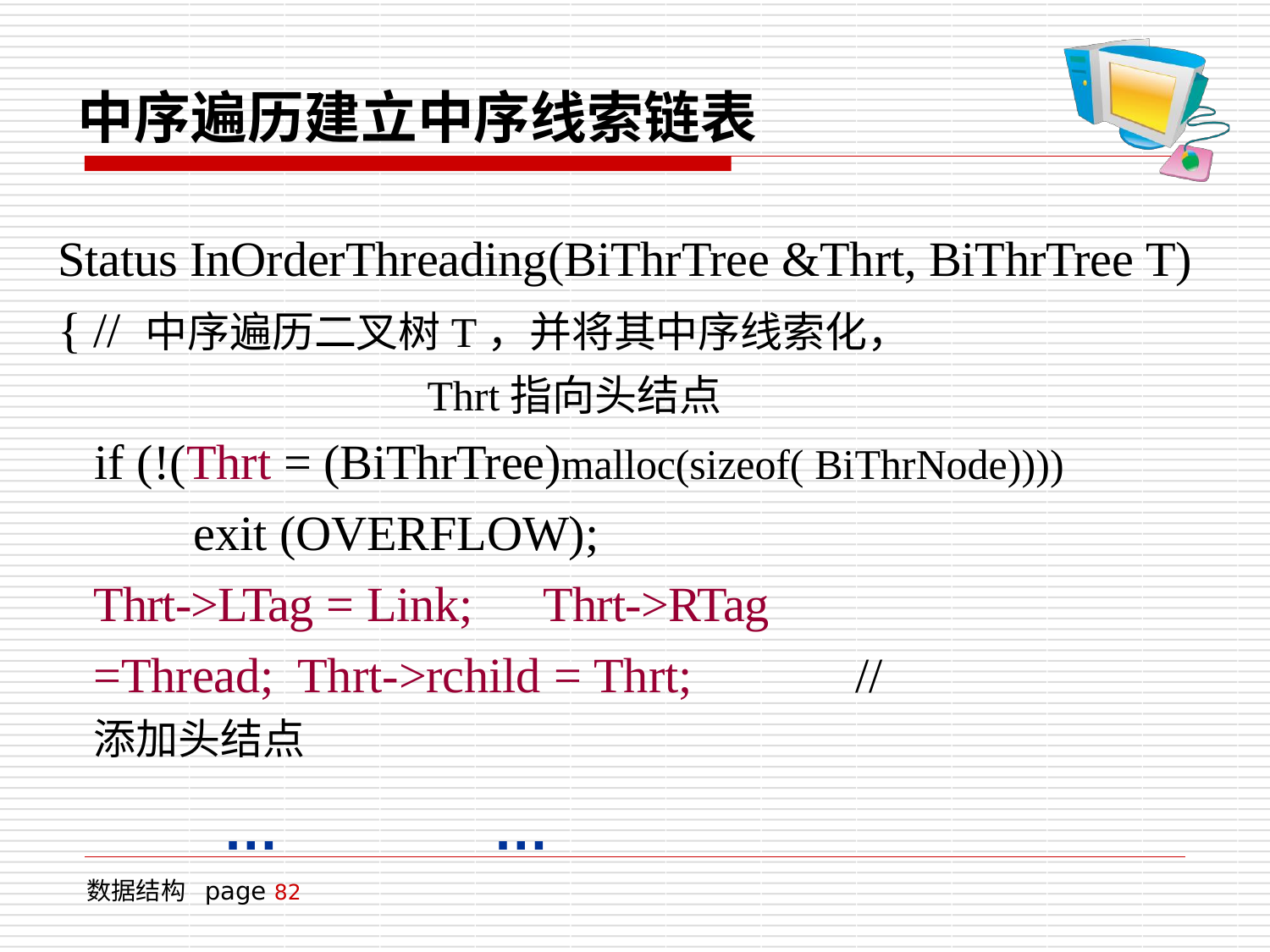

# 中序遍历建立中序线索链表

Status InOrderThreading(BiThrTree &Thrt, BiThrTree T)
{ // 中序遍历二叉树T，并将其中序线索化，
Thrt指向头结点
if (!(Thrt = (BiThrTree)malloc(sizeof( BiThrNode))))
exit (OVERFLOW);
Thrt->LTag = Link;	Thrt->RTag =Thread;  Thrt->rchild = Thrt;		// 添加头结点
…	…

数据结构 page 82